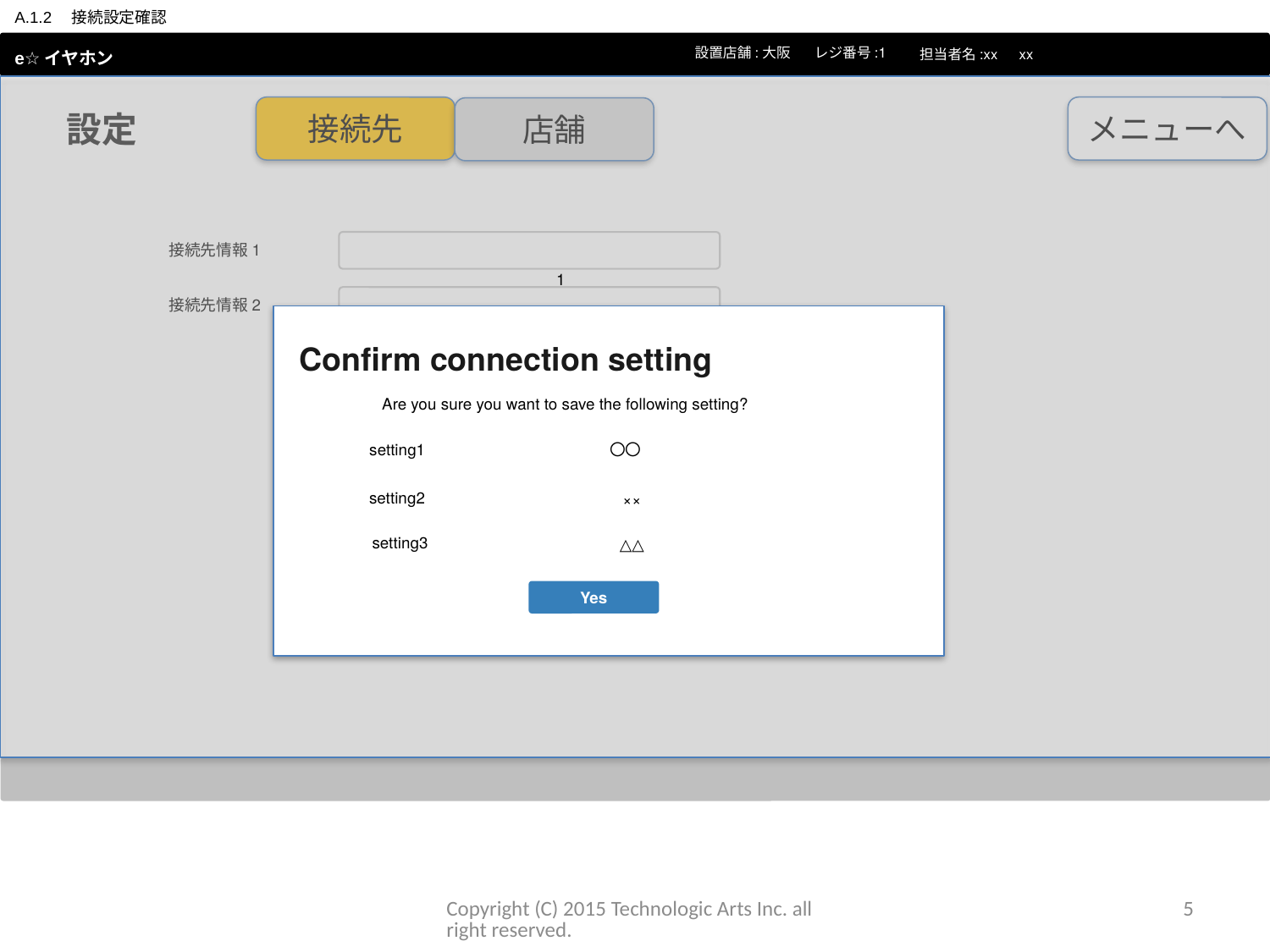

A.1.2　接続設定確認
  e☆イヤホン
設置店舗:大阪
レジ番号:1
担当者名:xx　xx

接続先
メニューへ
店舗
設定

接続先情報1
1

接続先情報2

Confirm connection setting
接続設定
接続テスト
Are you sure you want to save the following setting?
setting1
〇〇
setting2
××
setting3
△△
Yes

Copyright (C) 2015 Technologic Arts Inc. all right reserved.
5